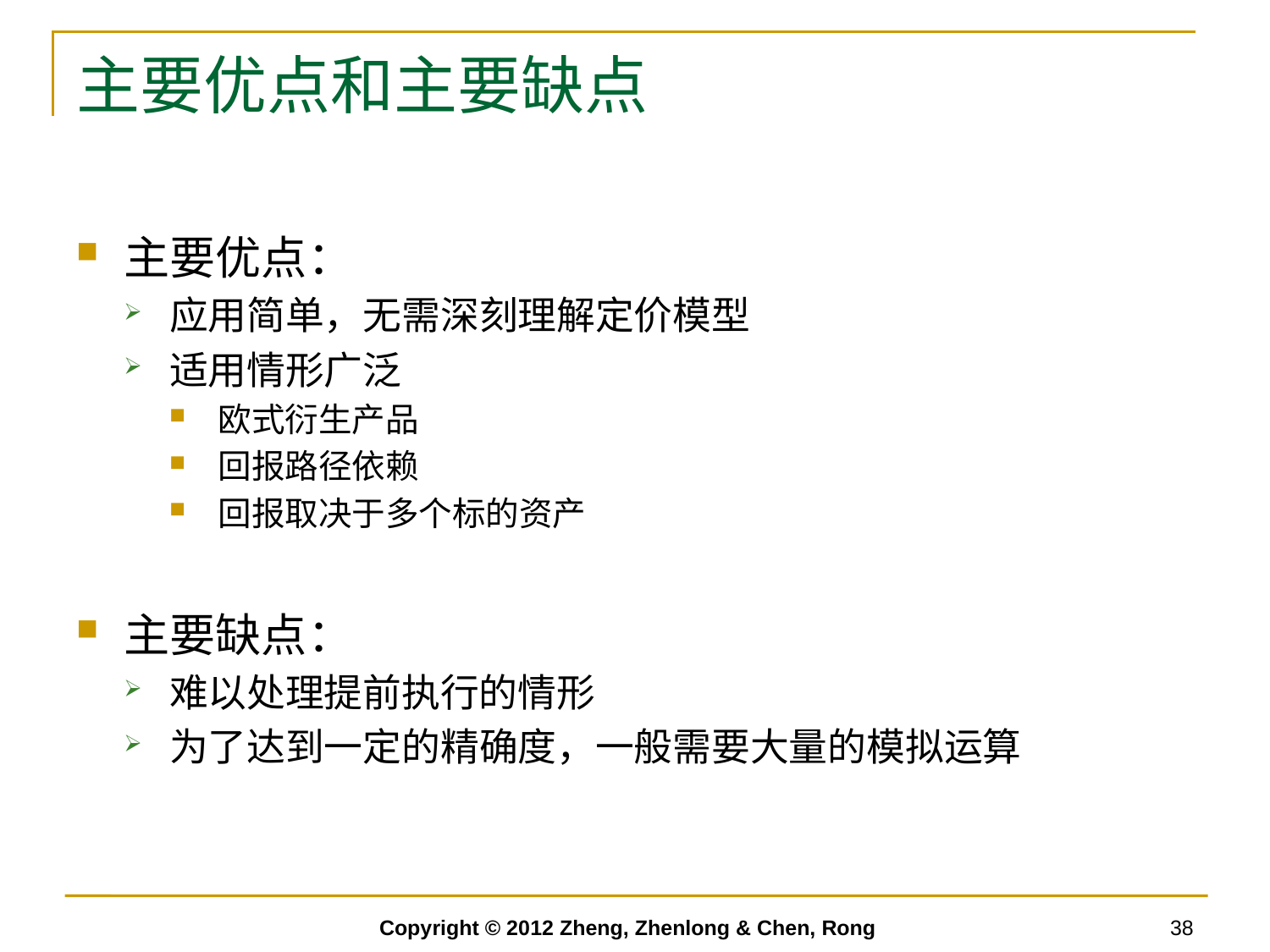

# 主要优点和主要缺点
主要优点：
应用简单，无需深刻理解定价模型
适用情形广泛
欧式衍生产品
回报路径依赖
回报取决于多个标的资产

主要缺点：
难以处理提前执行的情形
为了达到一定的精确度，一般需要大量的模拟运算
Copyright © 2012 Zheng, Zhenlong & Chen, Rong
38